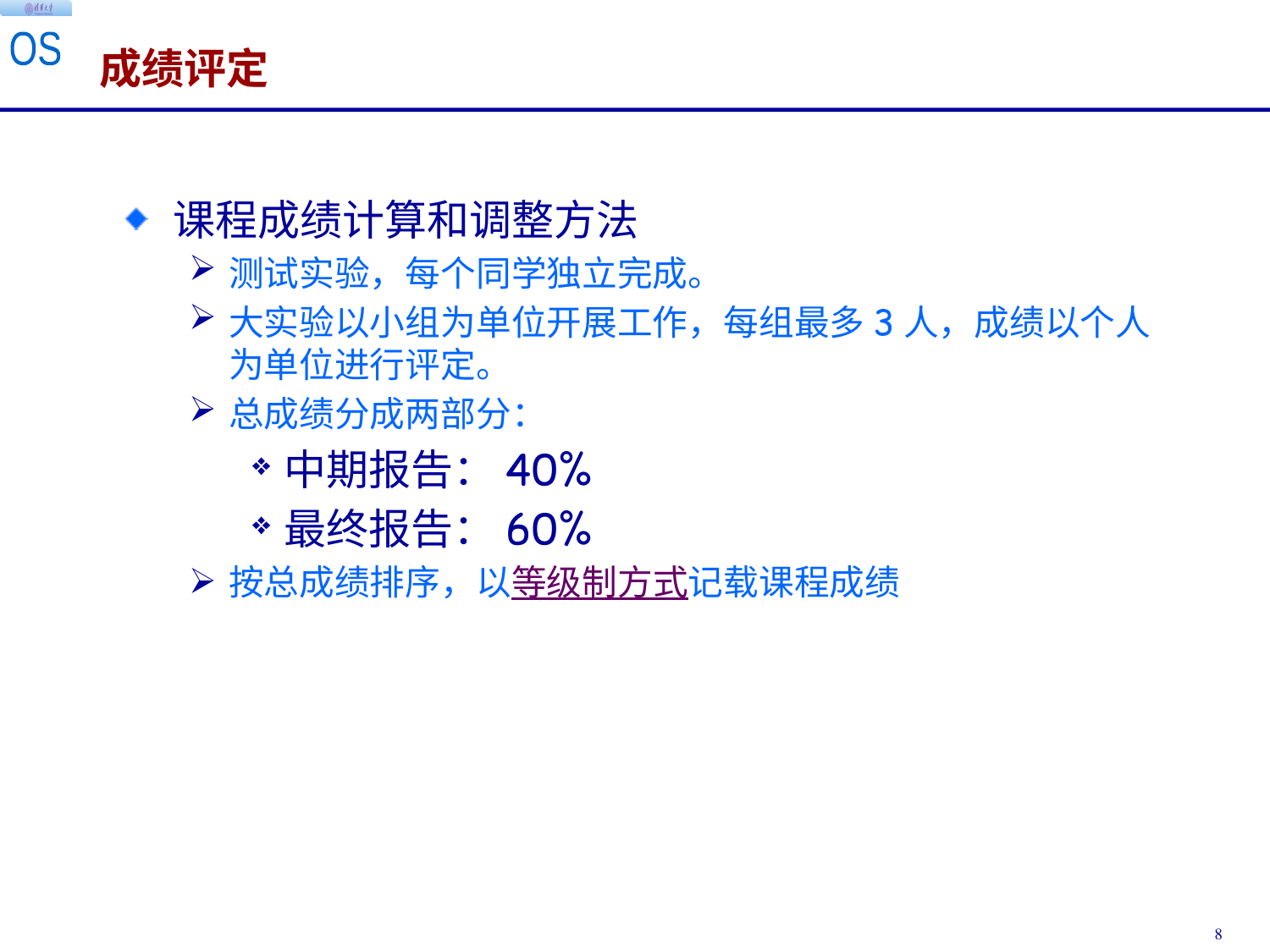

# 成绩评定
课程成绩计算和调整方法
测试实验，每个同学独立完成。
大实验以小组为单位开展工作，每组最多3人，成绩以个人为单位进行评定。
总成绩分成两部分：
中期报告：40%
最终报告：60%
按总成绩排序，以等级制方式记载课程成绩